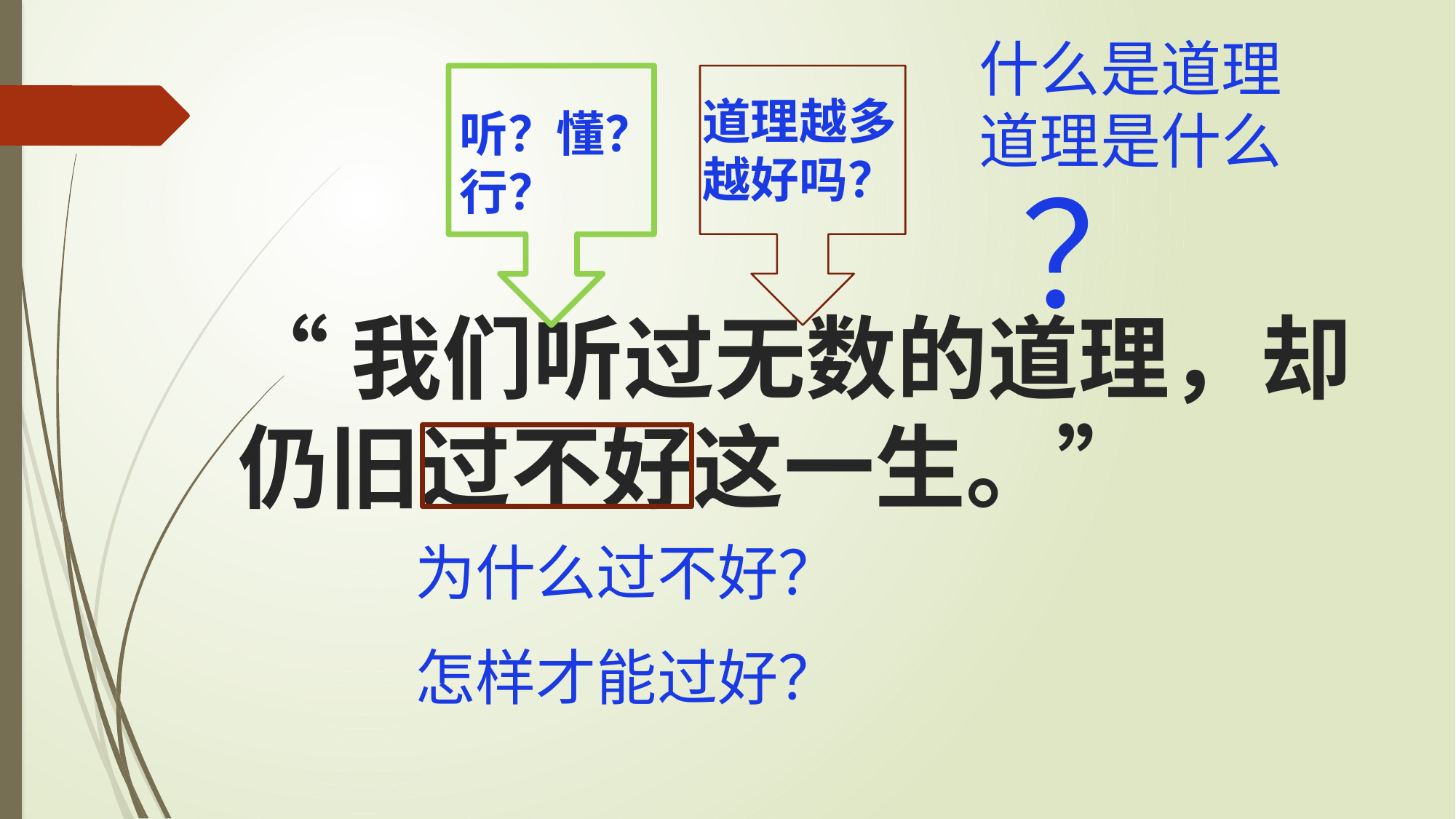

什么是道理

道理越多越好吗？
听？懂？
行？
道理是什么
？
# “我们听过无数的道理，却仍旧过不好这一生。”

为什么过不好？
怎样才能过好？